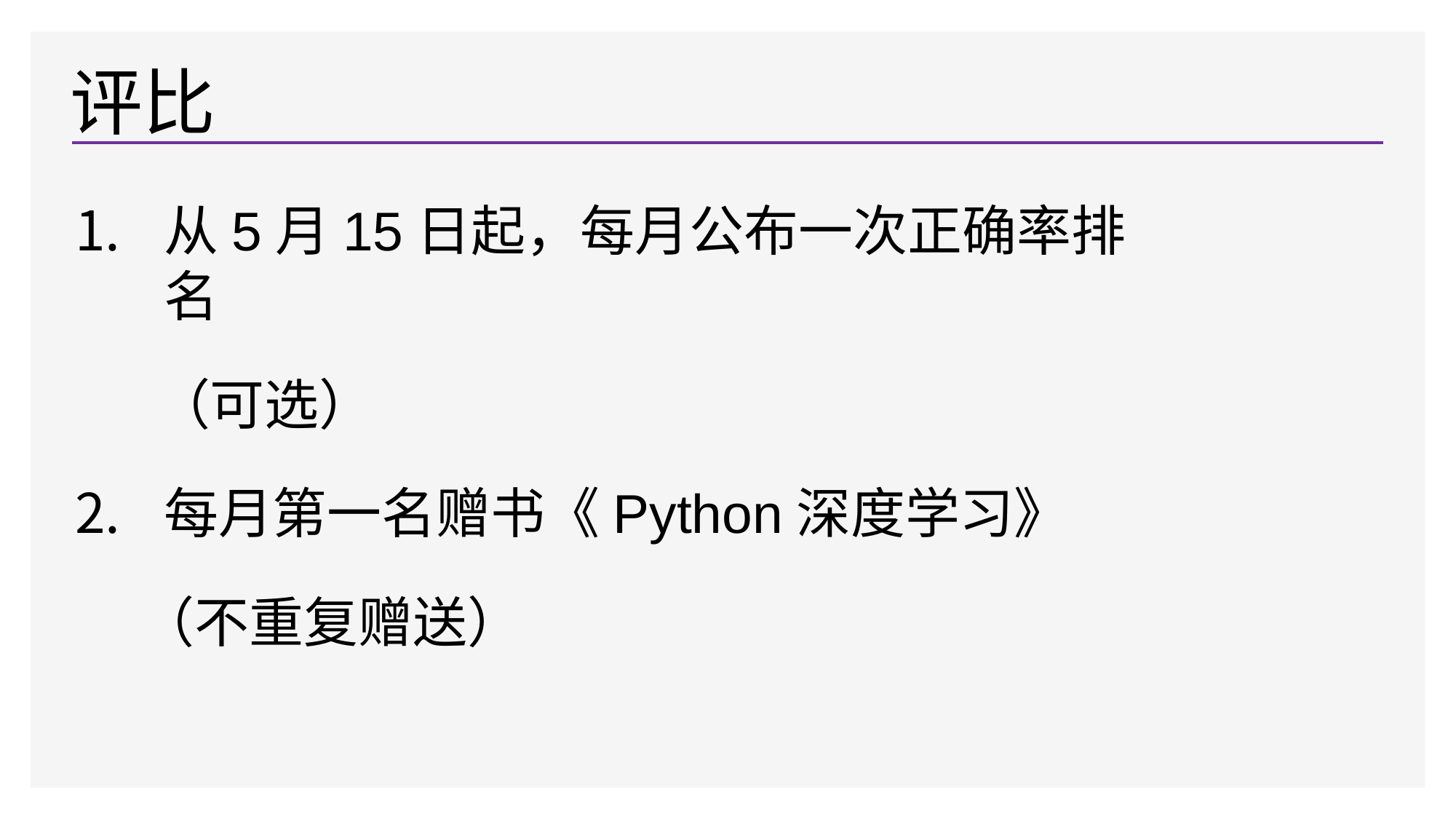

# 评比
从5月15日起，每月公布一次正确率排名

（可选）

每月第一名赠书《Python深度学习》

（不重复赠送）